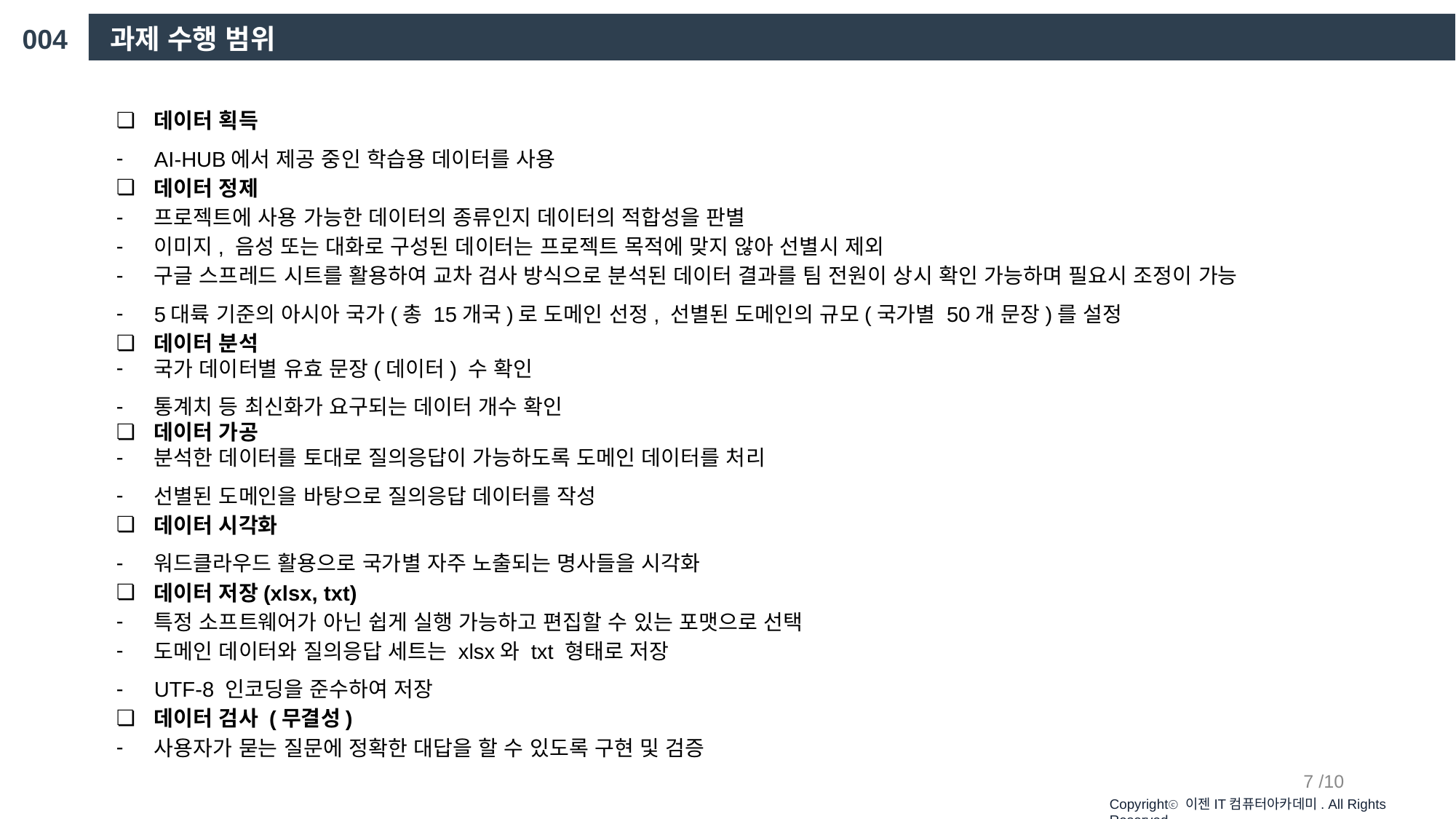

004
과제 수행 범위

데이터 획득
AI-HUB에서 제공 중인 학습용 데이터를 사용
데이터 정제
프로젝트에 사용 가능한 데이터의 종류인지 데이터의 적합성을 판별
이미지, 음성 또는 대화로 구성된 데이터는 프로젝트 목적에 맞지 않아 선별시 제외
구글 스프레드 시트를 활용하여 교차 검사 방식으로 분석된 데이터 결과를 팀 전원이 상시 확인 가능하며 필요시 조정이 가능
5대륙 기준의 아시아 국가(총 15개국)로 도메인 선정, 선별된 도메인의 규모(국가별 50개 문장)를 설정
데이터 분석
국가 데이터별 유효 문장(데이터) 수 확인
통계치 등 최신화가 요구되는 데이터 개수 확인
데이터 가공
분석한 데이터를 토대로 질의응답이 가능하도록 도메인 데이터를 처리
선별된 도메인을 바탕으로 질의응답 데이터를 작성
데이터 시각화
워드클라우드 활용으로 국가별 자주 노출되는 명사들을 시각화
데이터 저장(xlsx, txt)
특정 소프트웨어가 아닌 쉽게 실행 가능하고 편집할 수 있는 포맷으로 선택
도메인 데이터와 질의응답 세트는 xlsx와 txt 형태로 저장
UTF-8 인코딩을 준수하여 저장
데이터 검사 (무결성)
사용자가 묻는 질문에 정확한 대답을 할 수 있도록 구현 및 검증
7 /10